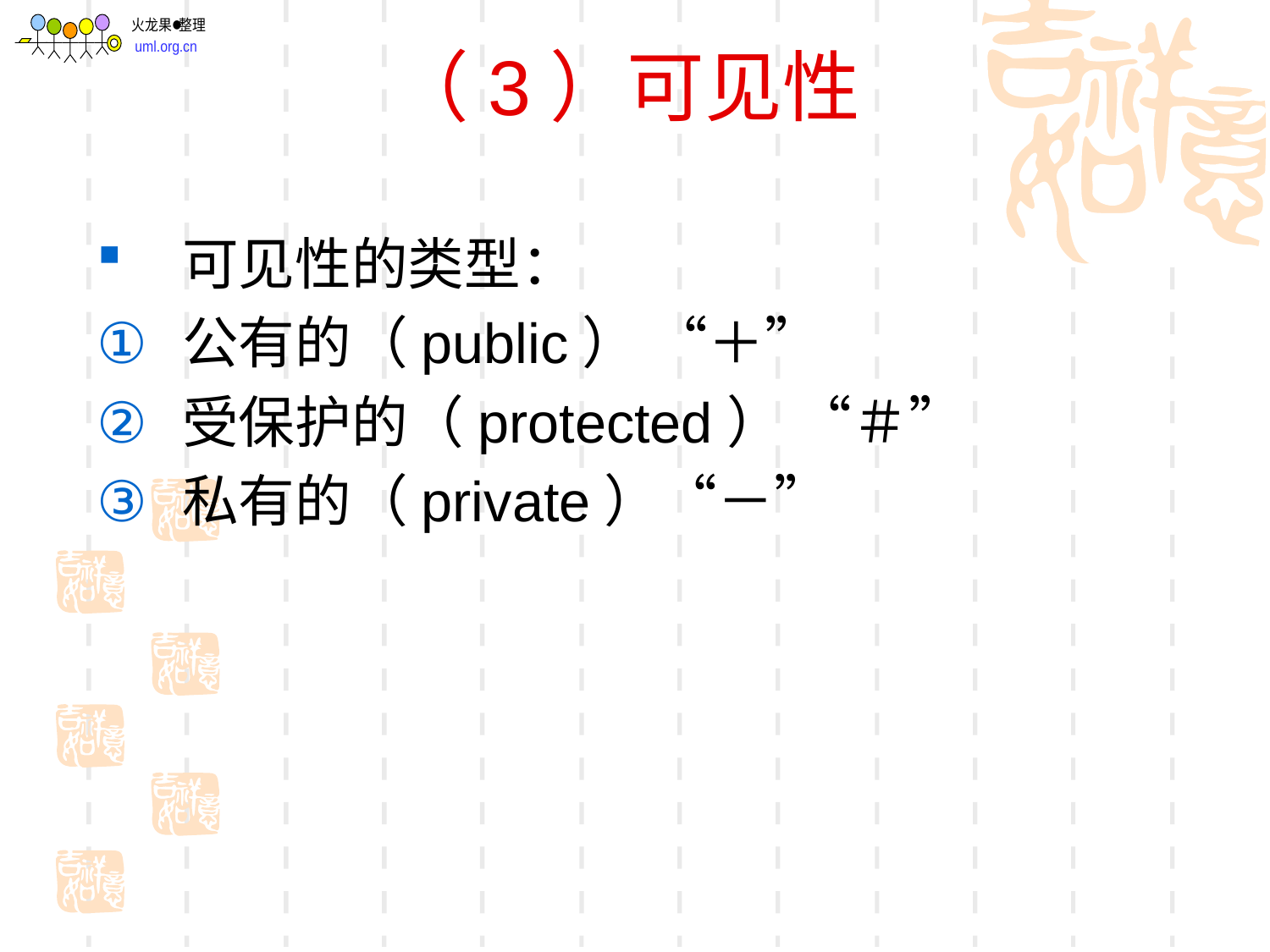

# （3）可见性
可见性的类型：
公有的（public） “＋”
受保护的（protected） “＃”
私有的（private）“－”